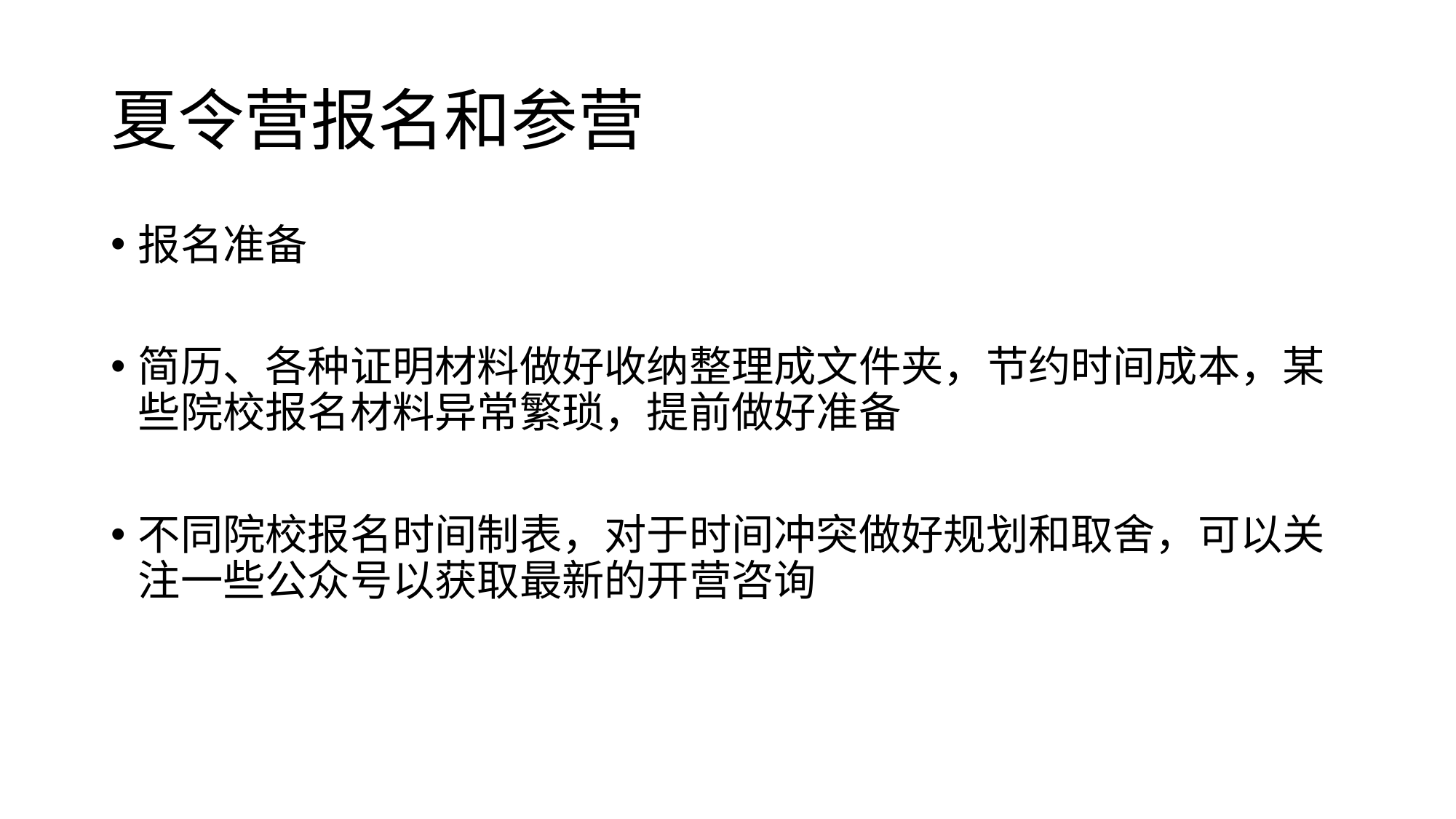

# 夏令营报名和参营
报名准备

简历、各种证明材料做好收纳整理成文件夹，节约时间成本，某些院校报名材料异常繁琐，提前做好准备

不同院校报名时间制表，对于时间冲突做好规划和取舍，可以关注一些公众号以获取最新的开营咨询